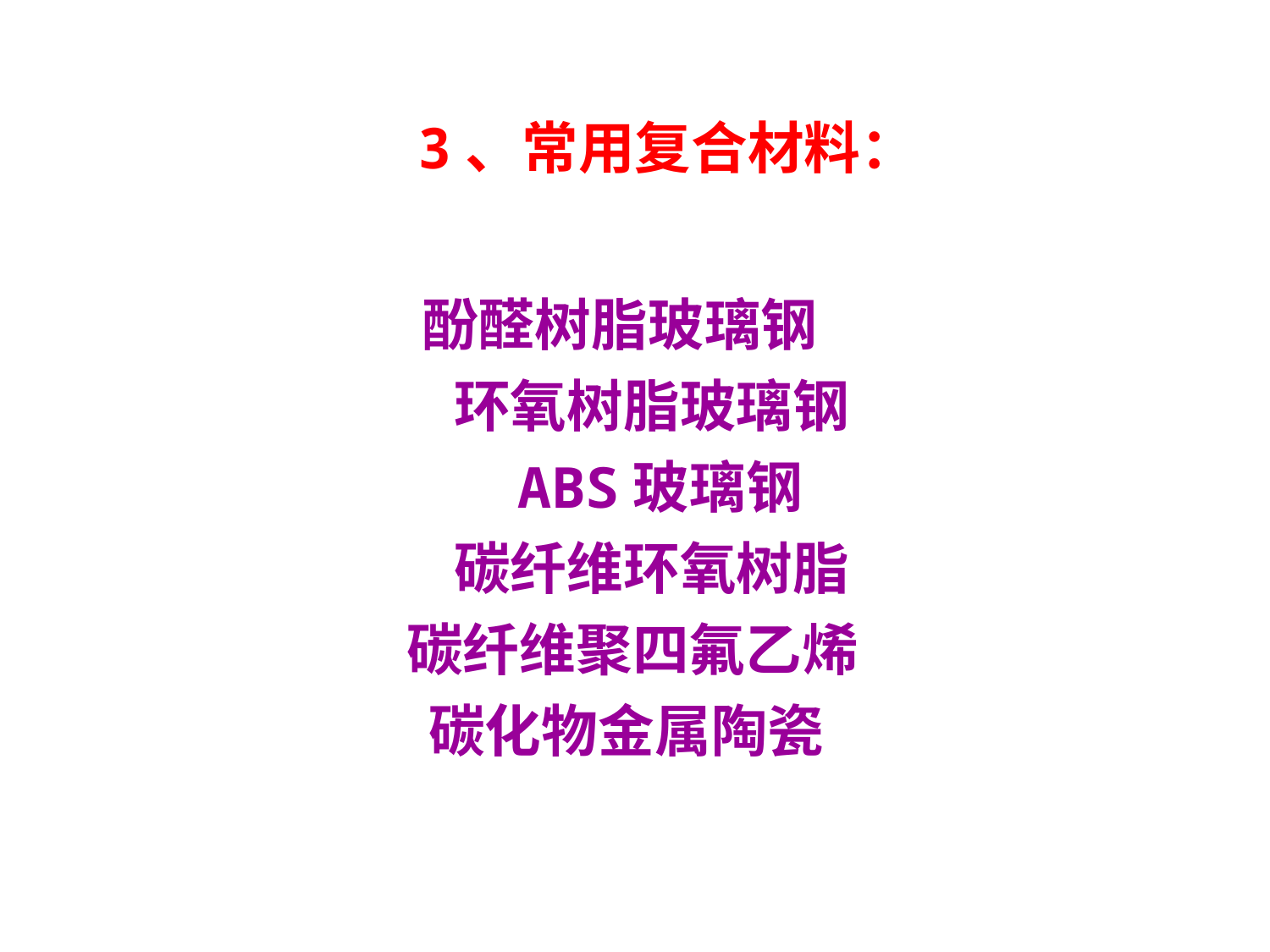

3、常用复合材料：

       酚醛树脂玻璃钢
       环氧树脂玻璃钢
       ABS玻璃钢
       碳纤维环氧树脂
       碳纤维聚四氟乙烯
       碳化物金属陶瓷